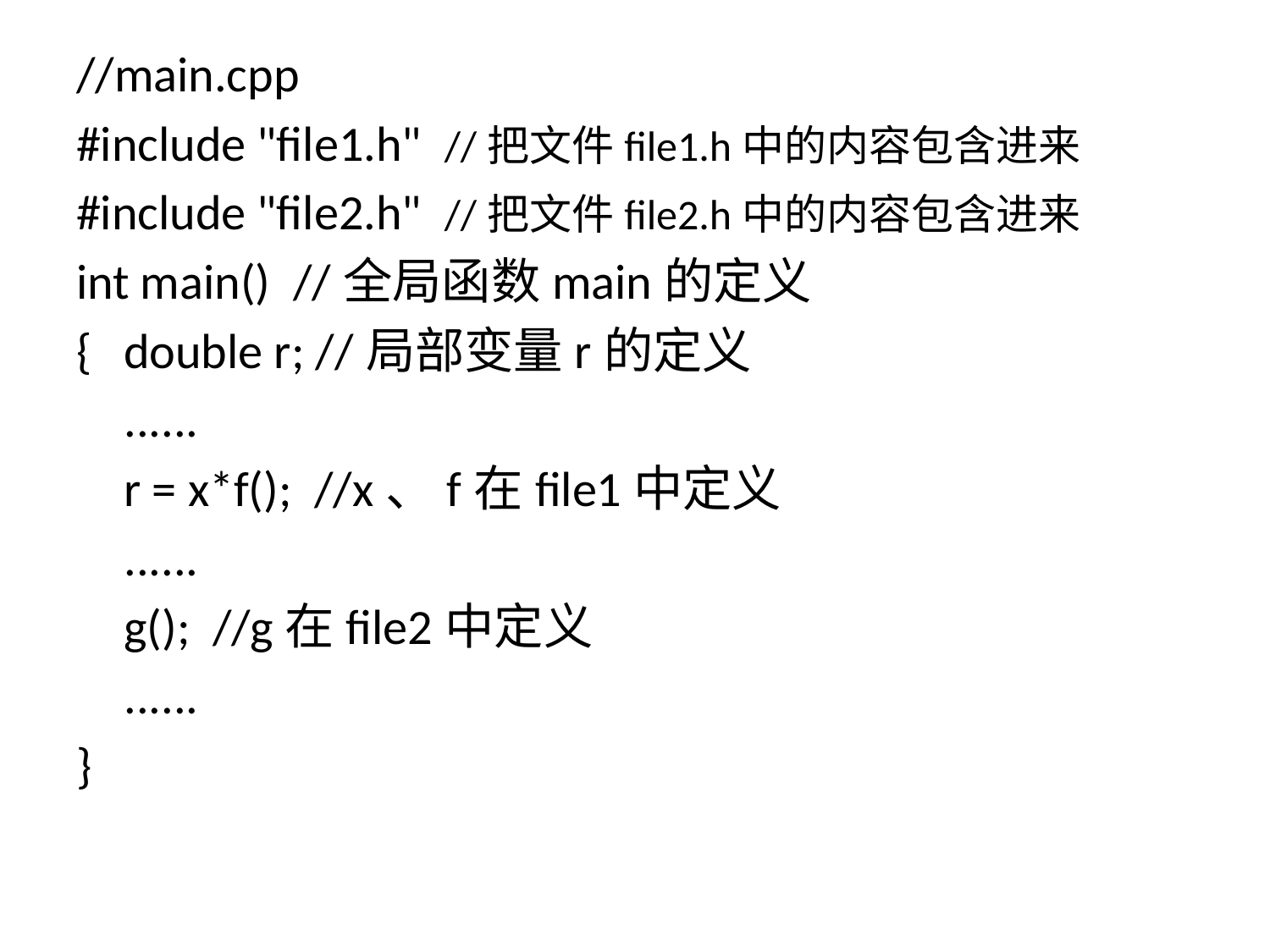

//main.cpp
#include "file1.h"  //把文件file1.h中的内容包含进来
#include "file2.h"  //把文件file2.h中的内容包含进来
int main()  //全局函数main的定义
{	double r; //局部变量r的定义
	......
	r = x*f();  //x、f在file1中定义
	......
	g();  //g在file2中定义
	......
}